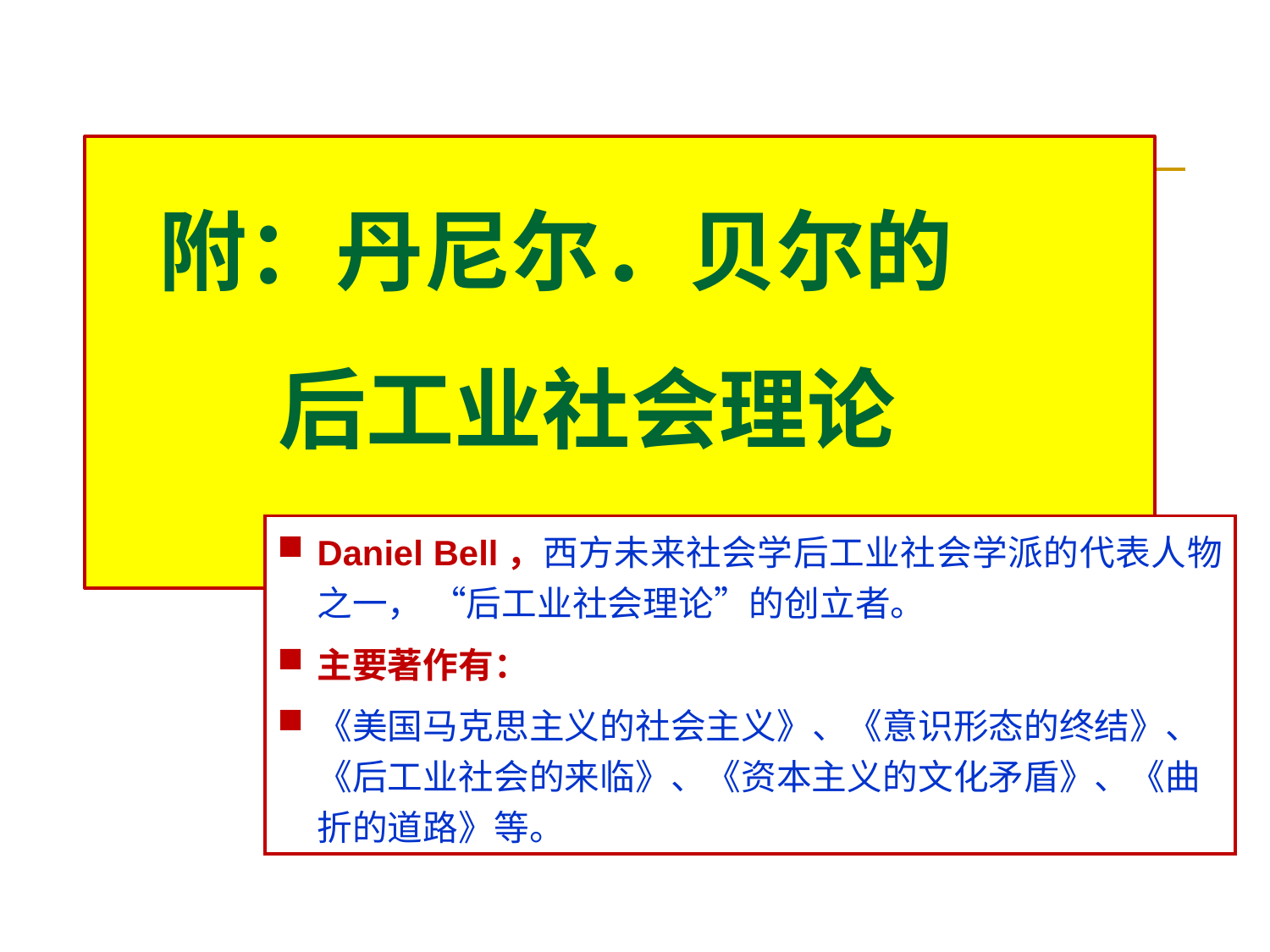

# 附：丹尼尔．贝尔的 后工业社会理论
Daniel Bell，西方未来社会学后工业社会学派的代表人物之一， “后工业社会理论”的创立者。
主要著作有：
《美国马克思主义的社会主义》、《意识形态的终结》、《后工业社会的来临》、《资本主义的文化矛盾》、《曲折的道路》等。
68